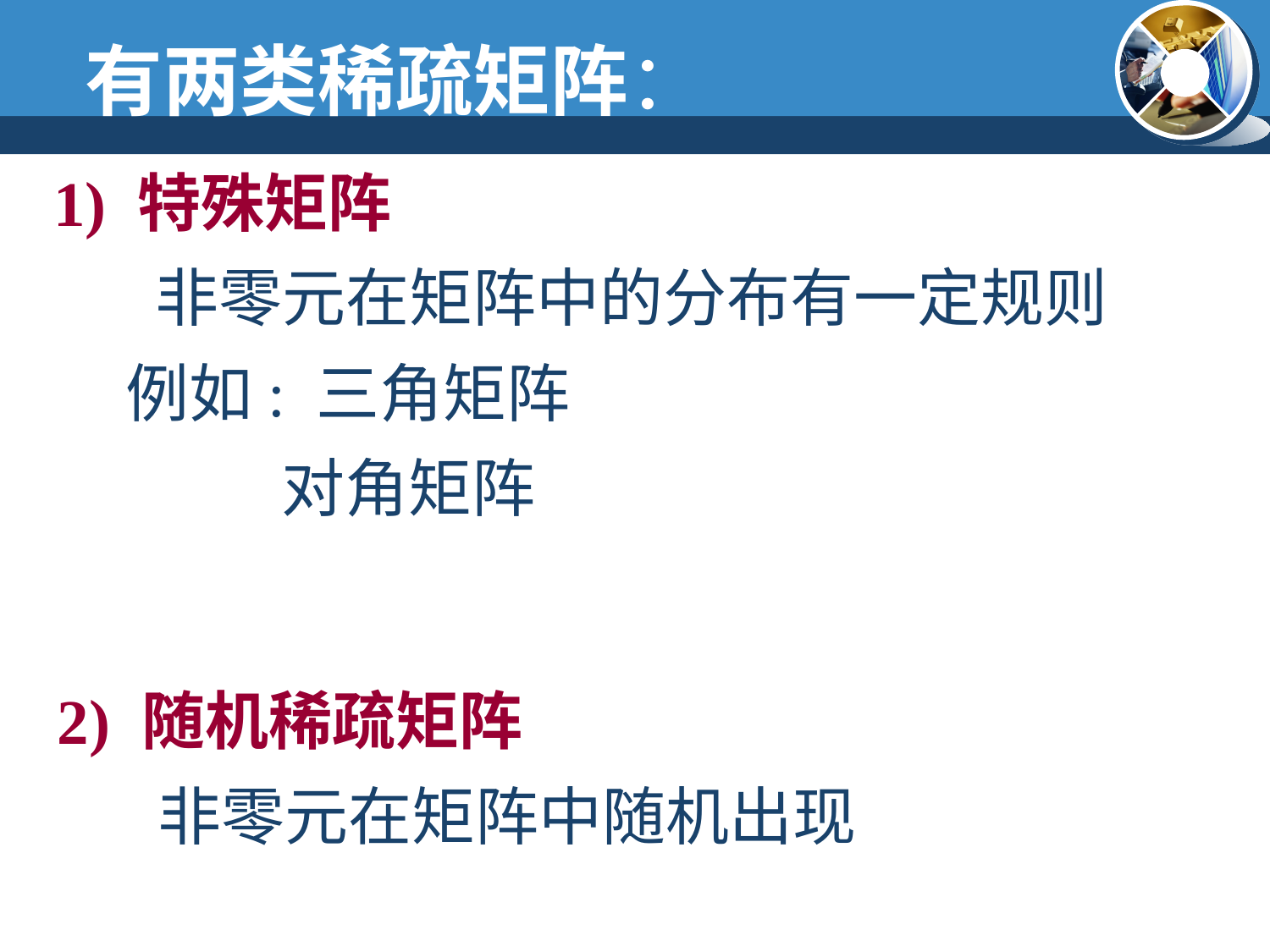

有两类稀疏矩阵：
1) 特殊矩阵
      非零元在矩阵中的分布有一定规则
    例如: 三角矩阵
               对角矩阵
2) 随机稀疏矩阵
      非零元在矩阵中随机出现